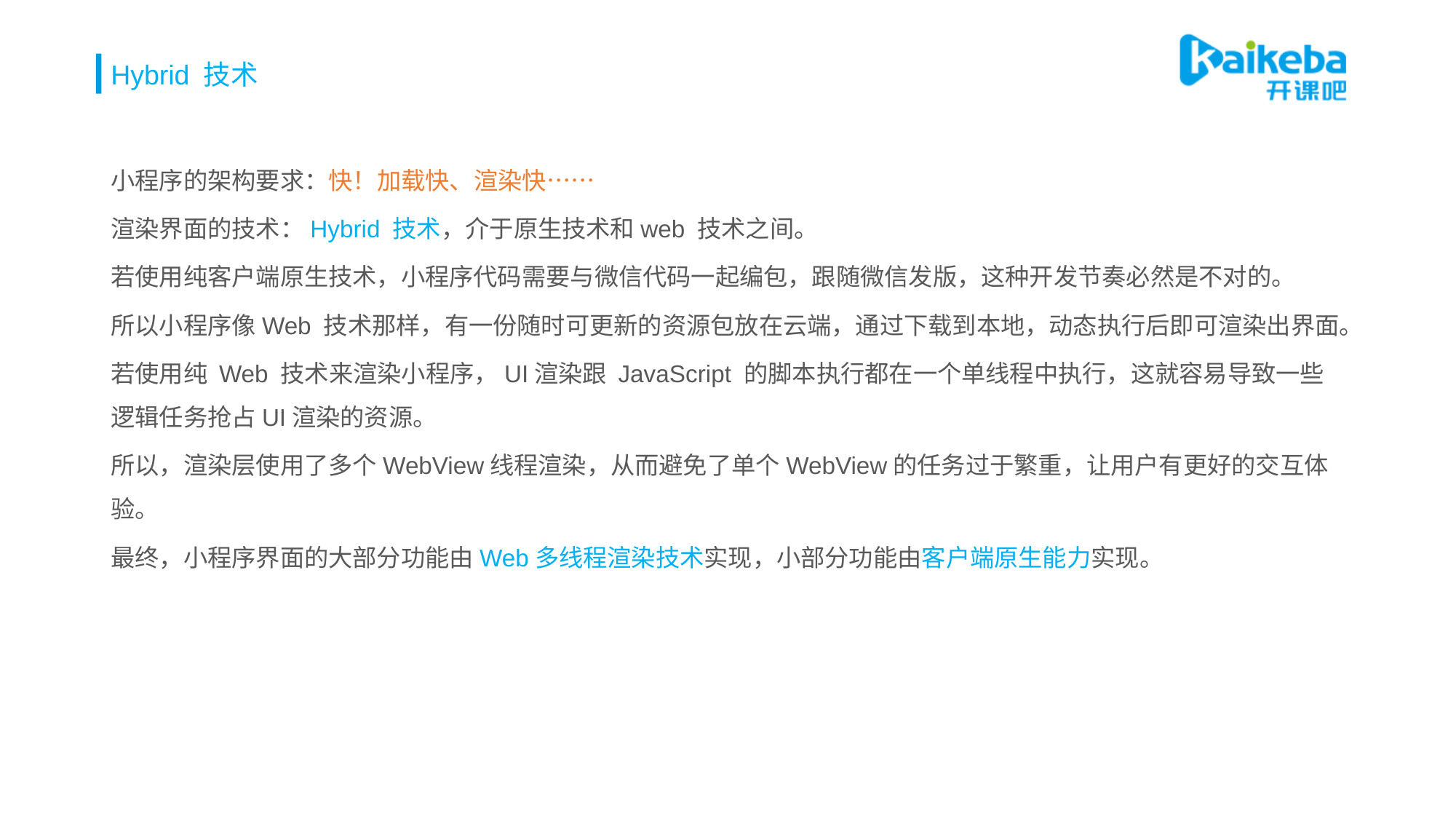

# Hybrid 技术
小程序的架构要求：快！加载快、渲染快……
渲染界面的技术：Hybrid 技术，介于原生技术和web 技术之间。
若使用纯客户端原生技术，小程序代码需要与微信代码一起编包，跟随微信发版，这种开发节奏必然是不对的。
所以小程序像Web 技术那样，有一份随时可更新的资源包放在云端，通过下载到本地，动态执行后即可渲染出界面。
若使用纯 Web 技术来渲染小程序，UI渲染跟 JavaScript 的脚本执行都在一个单线程中执行，这就容易导致一些逻辑任务抢占UI渲染的资源。
所以，渲染层使用了多个WebView线程渲染，从而避免了单个WebView的任务过于繁重，让用户有更好的交互体验。
最终，小程序界面的大部分功能由Web多线程渲染技术实现，小部分功能由客户端原生能力实现。